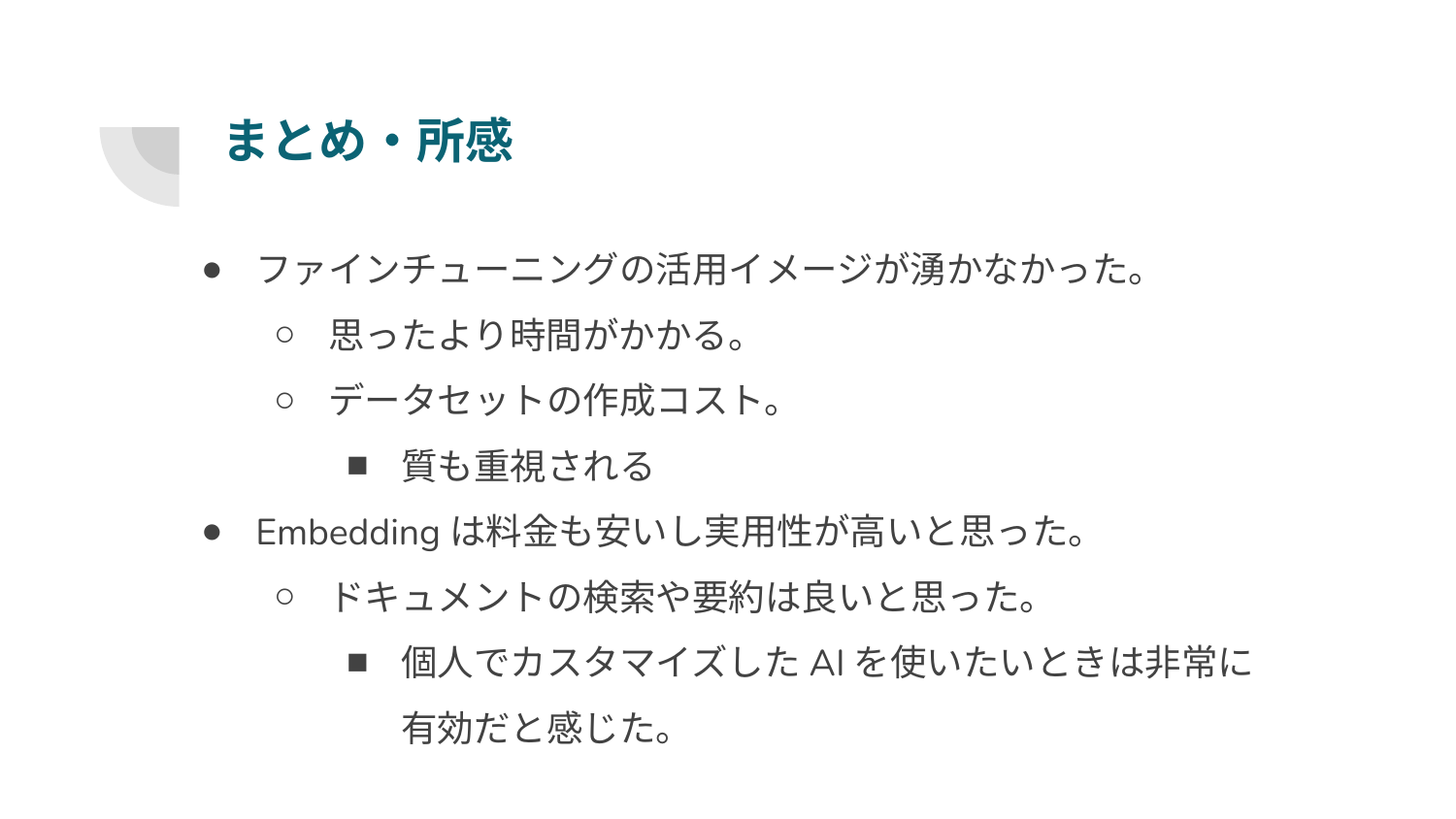

# まとめ・所感
ファインチューニングの活用イメージが湧かなかった。
思ったより時間がかかる。
データセットの作成コスト。
質も重視される
Embeddingは料金も安いし実用性が高いと思った。
ドキュメントの検索や要約は良いと思った。
個人でカスタマイズしたAIを使いたいときは非常に有効だと感じた。